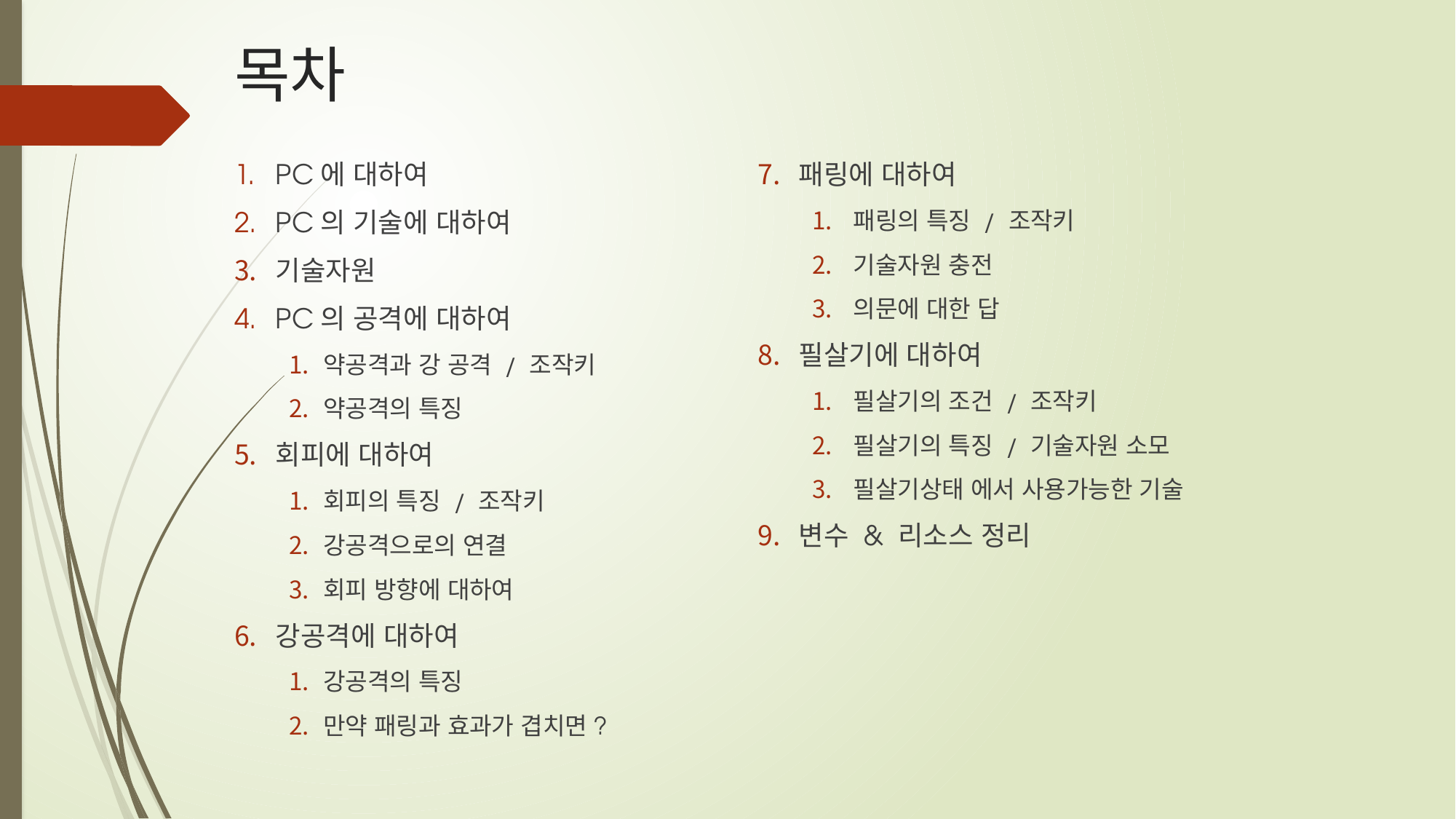

# 목차
PC에 대하여
PC의 기술에 대하여
기술자원
PC의 공격에 대하여
약공격과 강 공격 / 조작키
약공격의 특징
회피에 대하여
회피의 특징 / 조작키
강공격으로의 연결
회피 방향에 대하여
강공격에 대하여
강공격의 특징
만약 패링과 효과가 겹치면?
패링에 대하여
패링의 특징 / 조작키
기술자원 충전
의문에 대한 답
필살기에 대하여
필살기의 조건 / 조작키
필살기의 특징 / 기술자원 소모
필살기상태 에서 사용가능한 기술
변수 & 리소스 정리